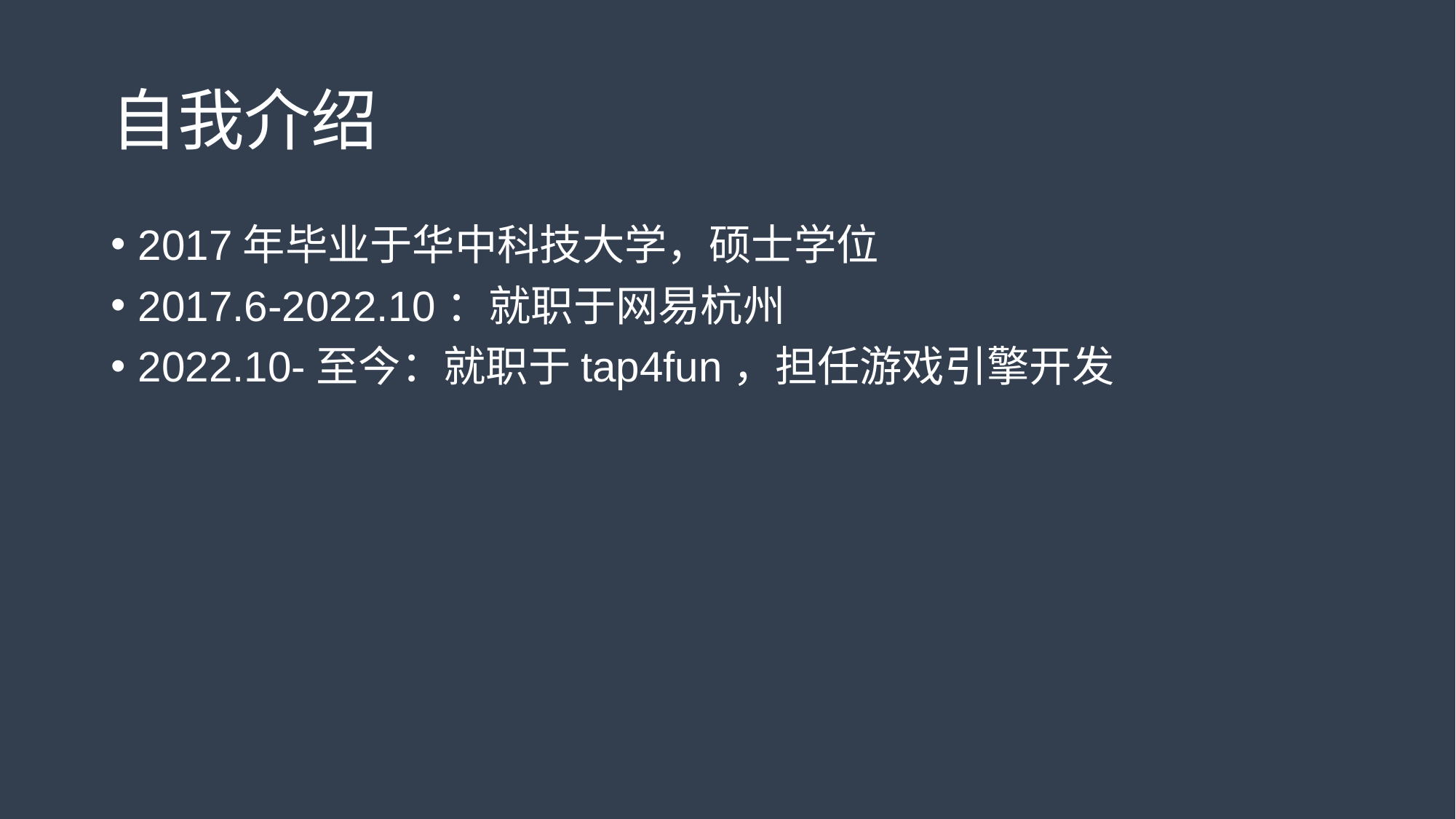

# 自我介绍
2017年毕业于华中科技大学，硕士学位
2017.6-2022.10：就职于网易杭州
2022.10-至今：就职于tap4fun，担任游戏引擎开发